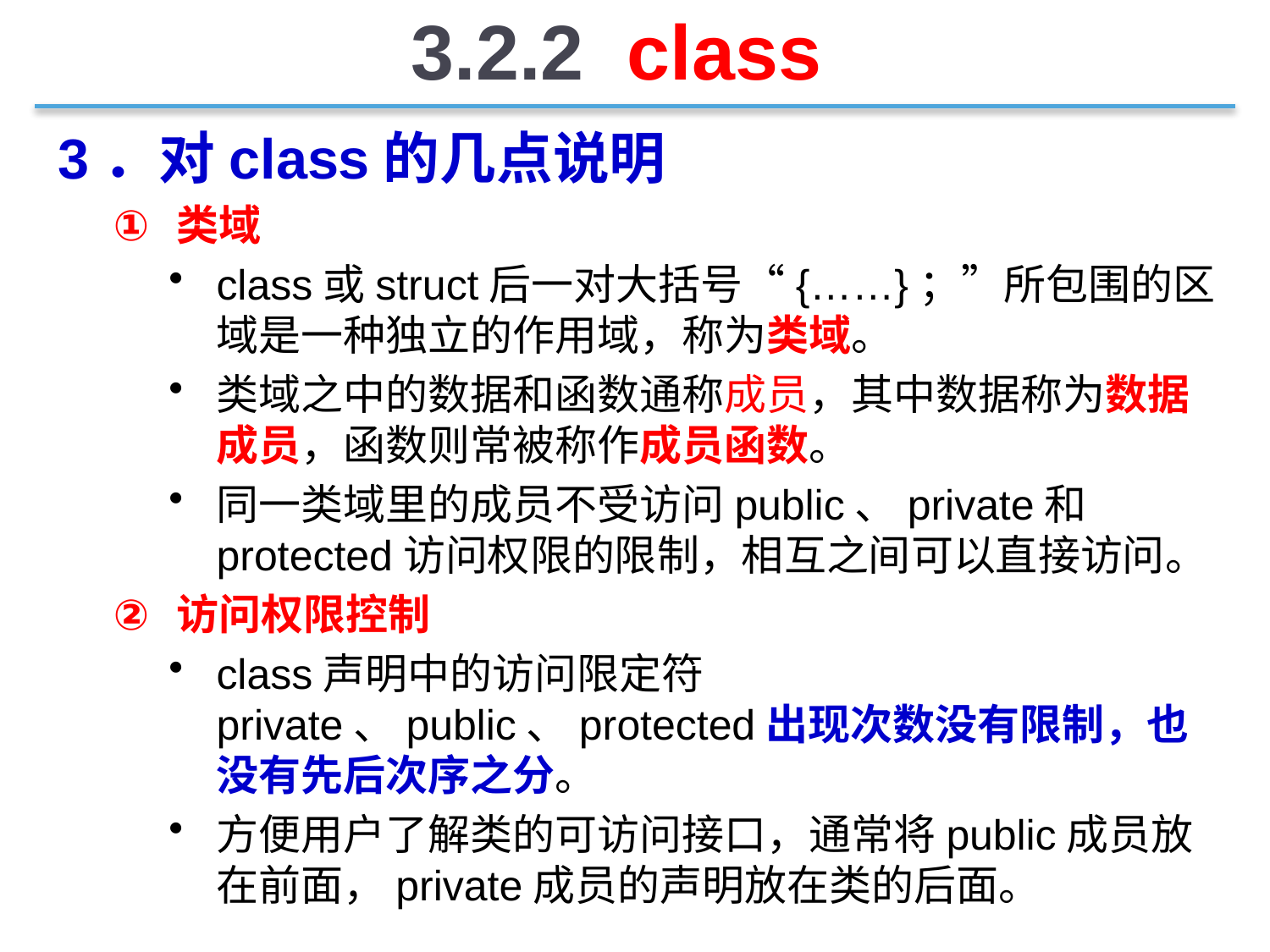

3.2.2  class
3．对class的几点说明
类域
class或struct后一对大括号“{……}；”所包围的区域是一种独立的作用域，称为类域。
类域之中的数据和函数通称成员，其中数据称为数据成员，函数则常被称作成员函数。
同一类域里的成员不受访问public、private和protected访问权限的限制，相互之间可以直接访问。
访问权限控制
class声明中的访问限定符private、public、protected出现次数没有限制，也没有先后次序之分。
方便用户了解类的可访问接口，通常将public成员放在前面，private成员的声明放在类的后面。